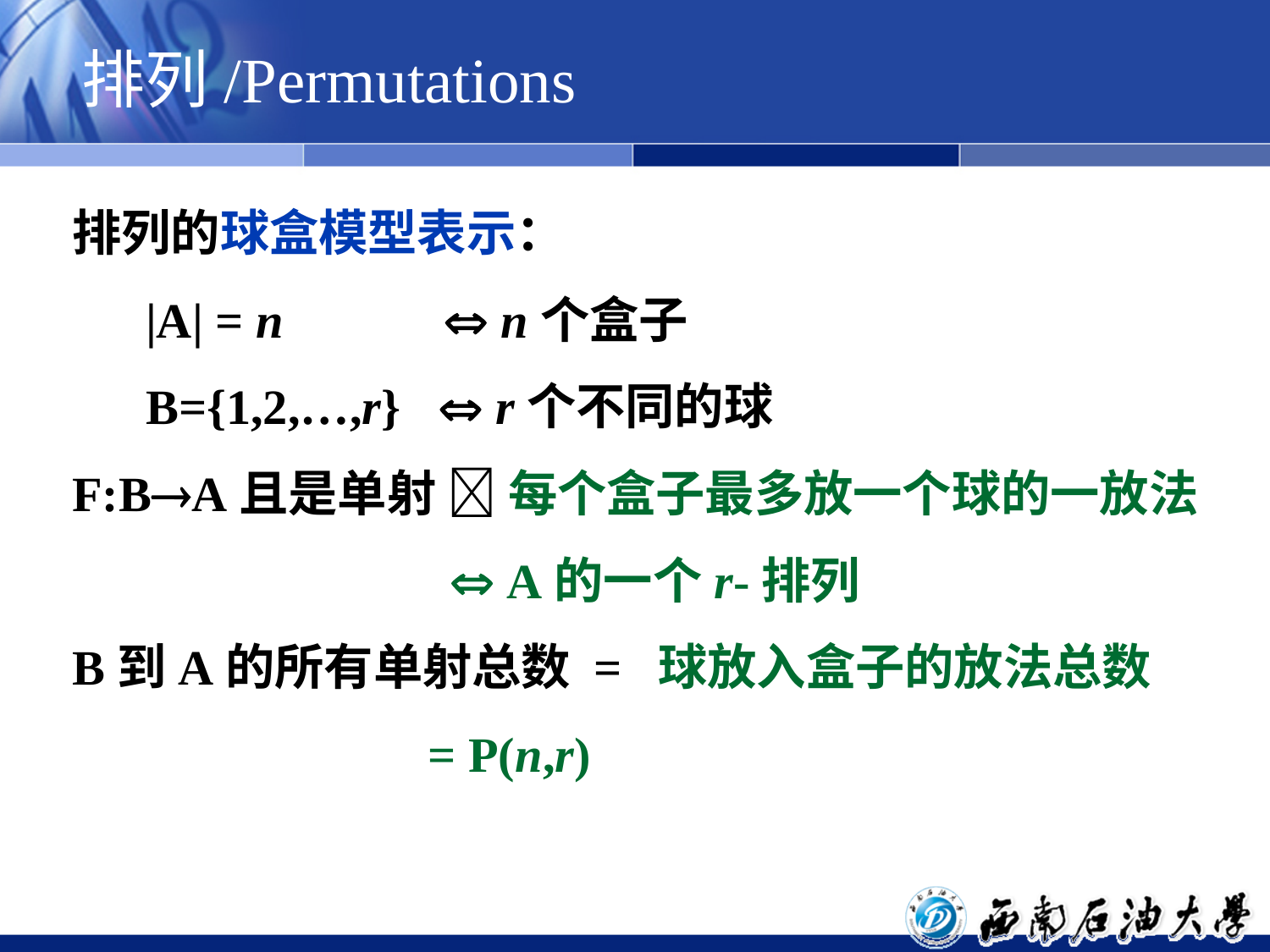

排列/Permutations
排列的球盒模型表示：
      |A| = n             ⇔ n个盒子
      B={1,2,…,r}   ⇔ r个不同的球
F:B→A且是单射 ⇔ 每个盒子最多放一个球的一放法
		          ⇔ A的一个r-排列
B到A的所有单射总数 =  球放入盒子的放法总数
                             = P(n,r)